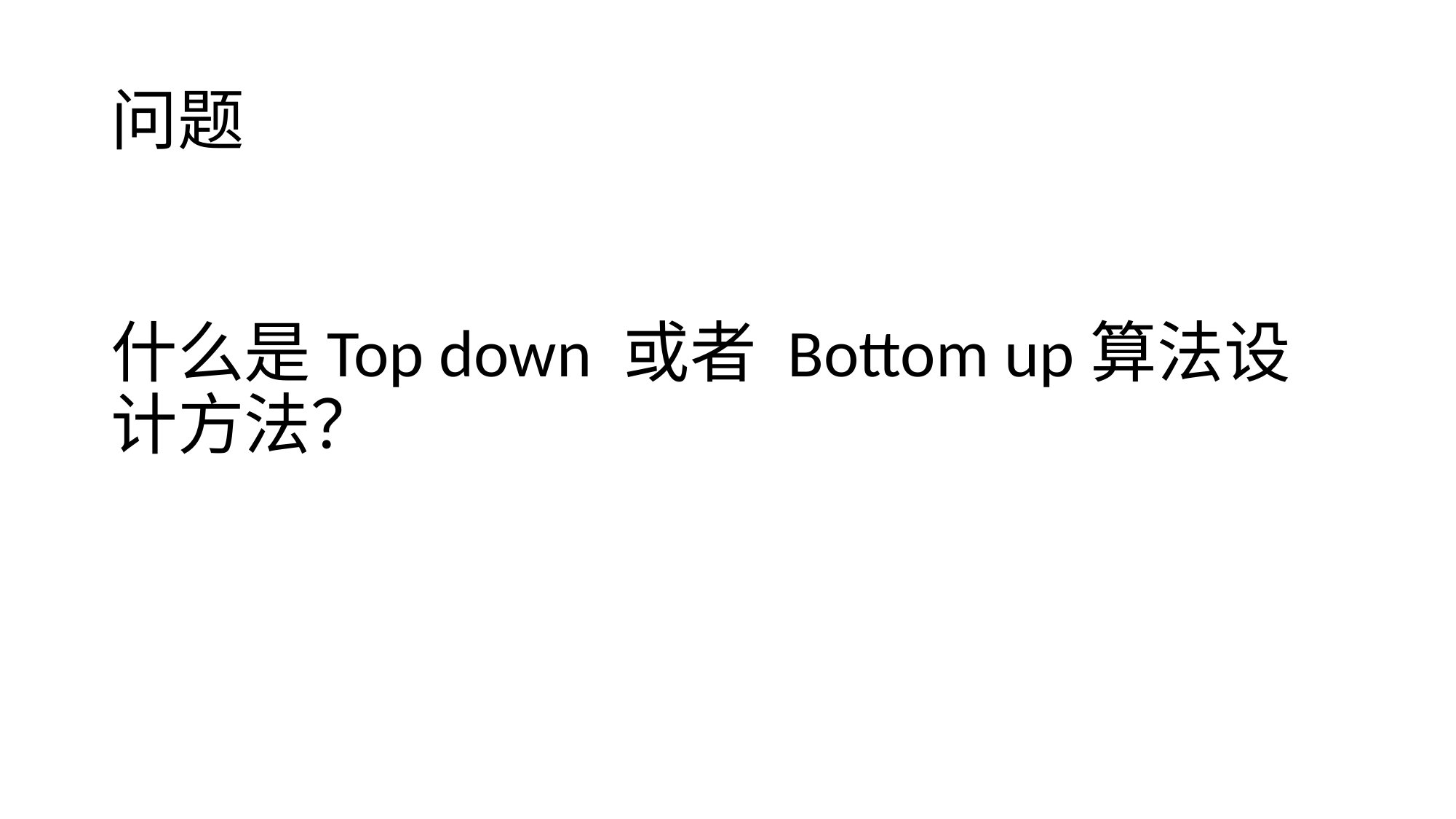

# 问题

什么是Top down 或者 Bottom up算法设计方法？